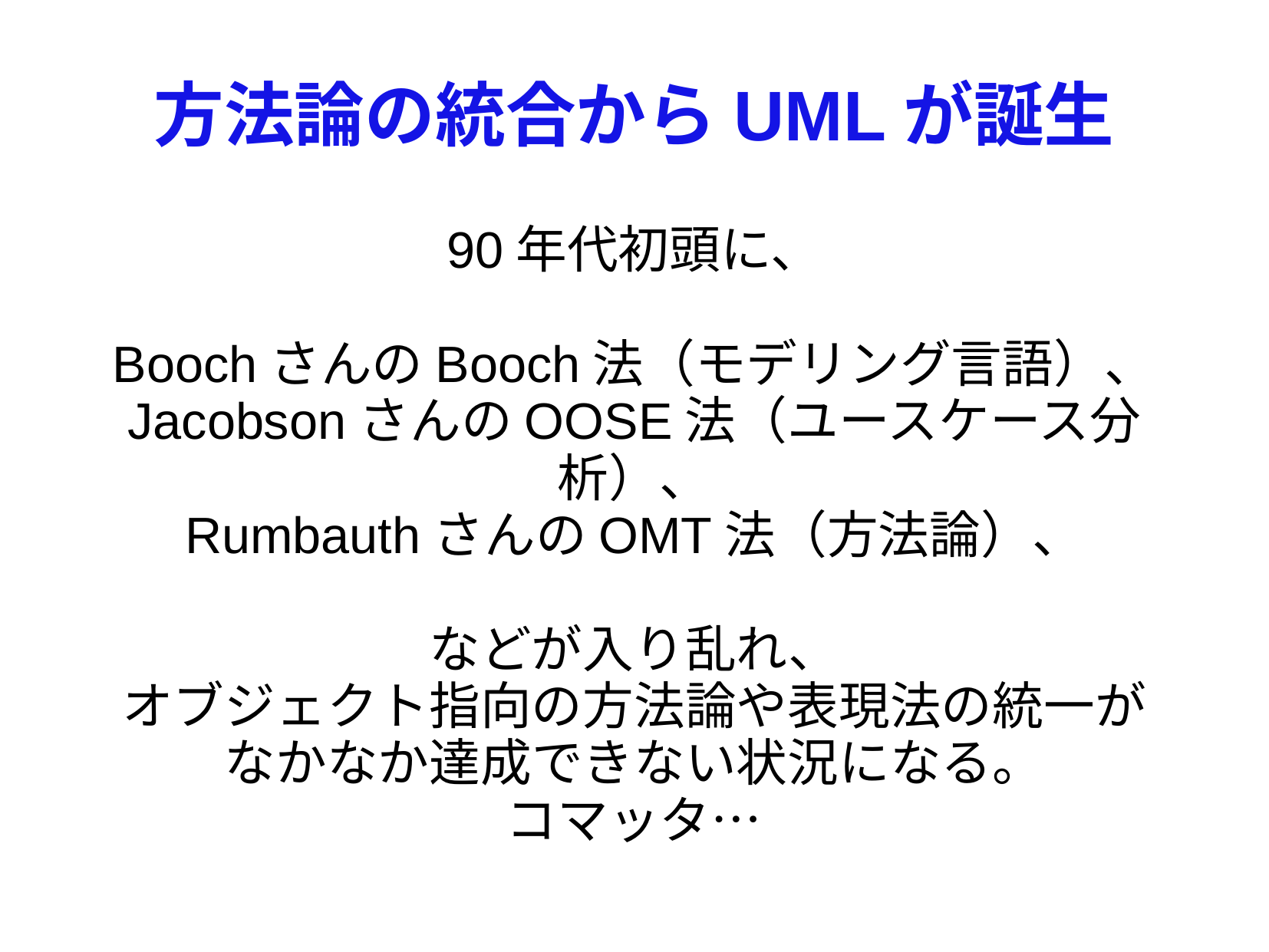

# 方法論の統合からUMLが誕生
90年代初頭に、

BoochさんのBooch法（モデリング言語）、
JacobsonさんのOOSE法（ユースケース分析）、
RumbauthさんのOMT法（方法論）、

などが入り乱れ、
オブジェクト指向の方法論や表現法の統一が
なかなか達成できない状況になる。
コマッタ…